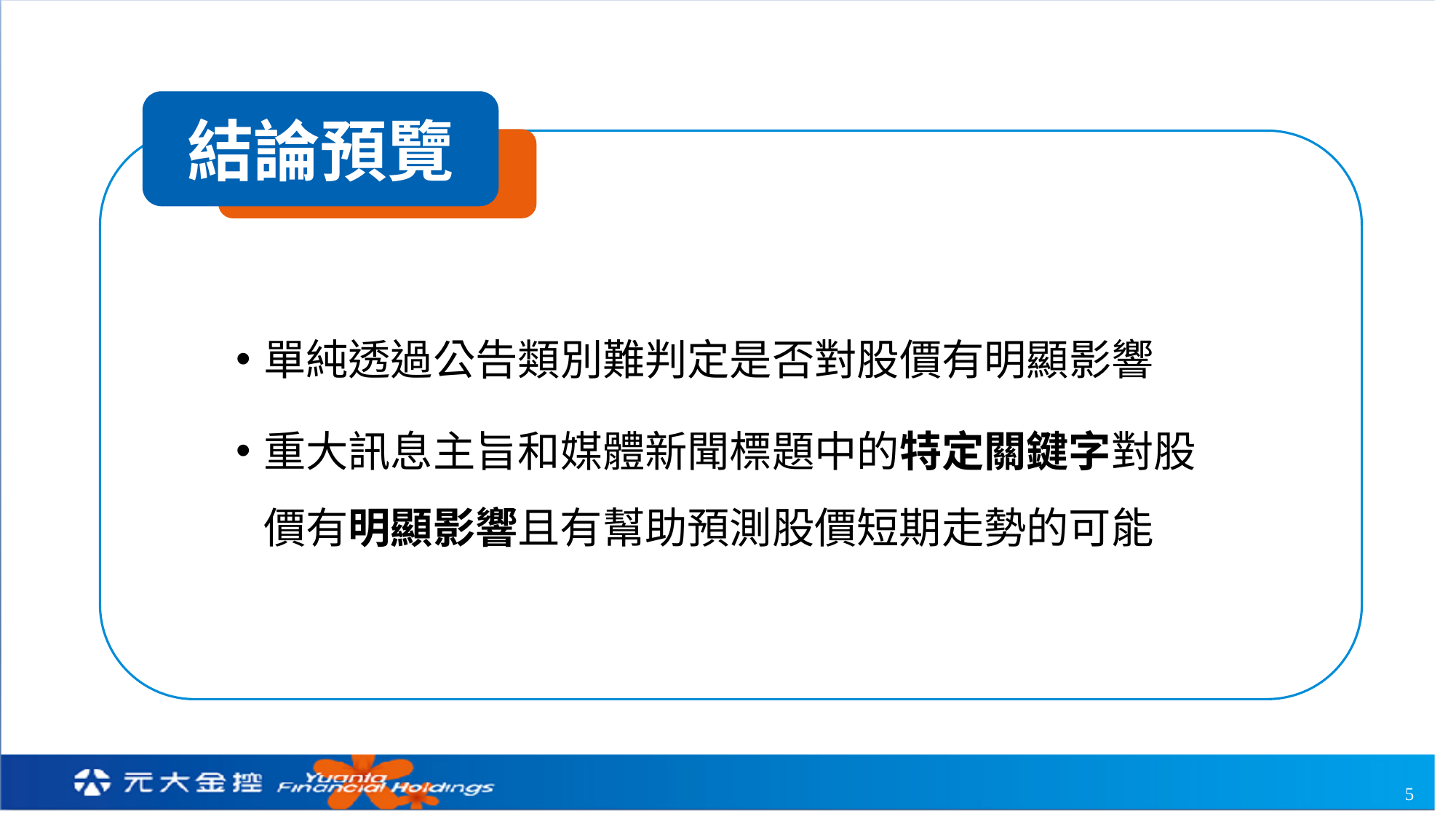

結論預覽

單純透過公告類別難判定是否對股價有明顯影響
重大訊息主旨和媒體新聞標題中的特定關鍵字對股價有明顯影響且有幫助預測股價短期走勢的可能
5